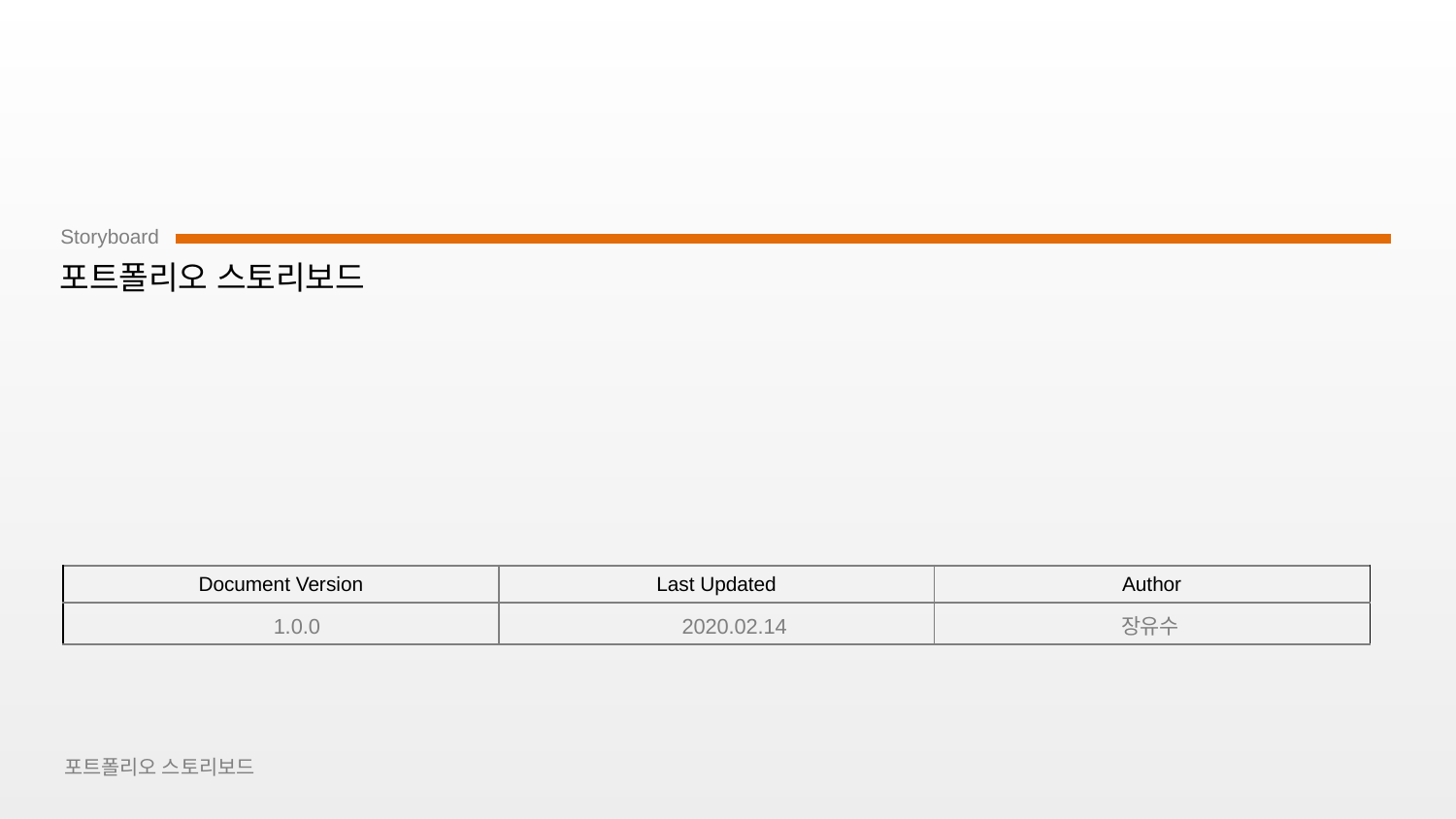

# 포트폴리오 스토리보드
1.0.0
2020.02.14
장유수
포트폴리오 스토리보드